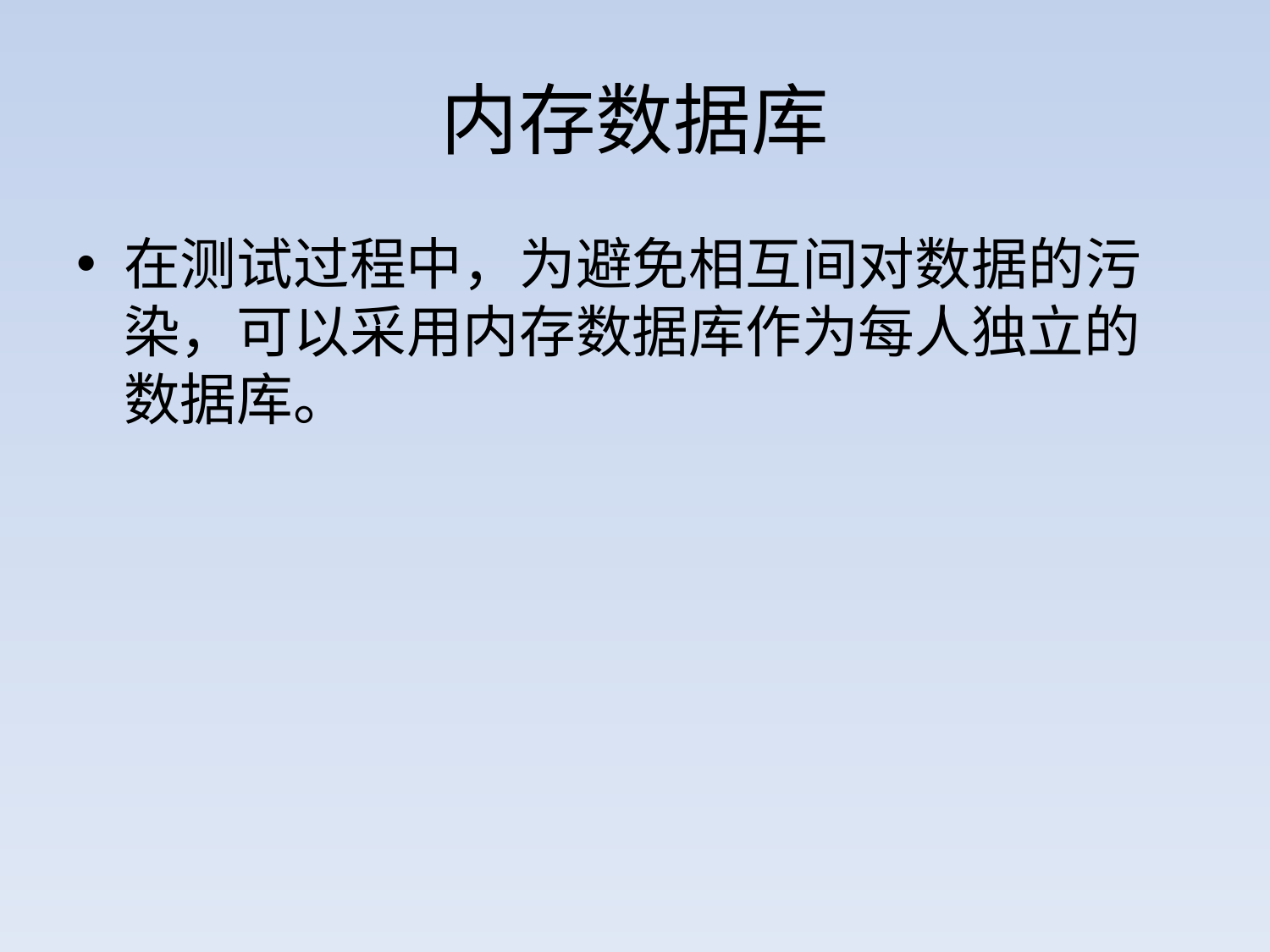

# 内存数据库
在测试过程中，为避免相互间对数据的污染，可以采用内存数据库作为每人独立的数据库。